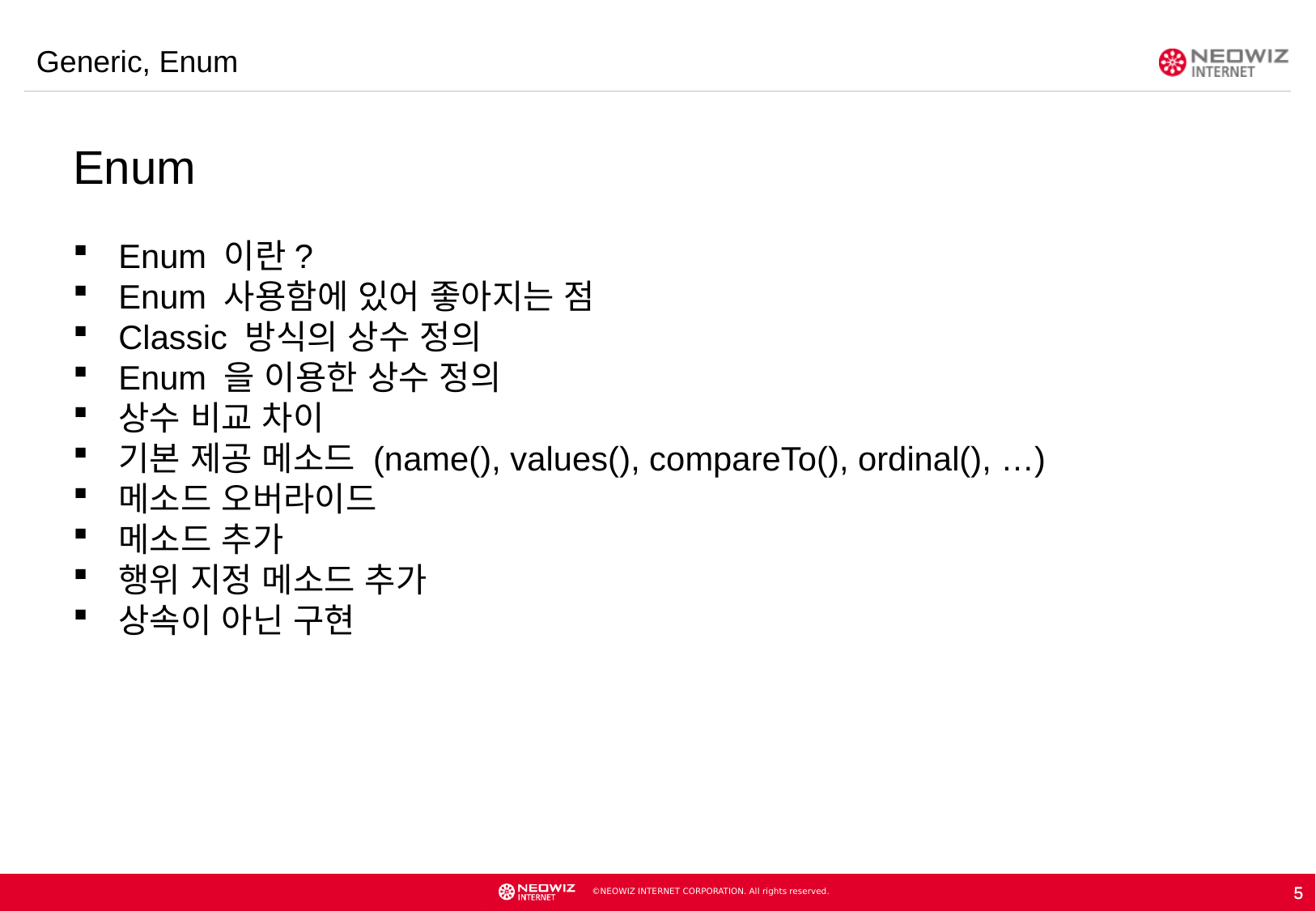

Generic, Enum

Enum

Enum 이란?
Enum 사용함에 있어 좋아지는 점
Classic 방식의 상수 정의
Enum 을 이용한 상수 정의
상수 비교 차이
기본 제공 메소드 (name(), values(), compareTo(), ordinal(), …)
메소드 오버라이드
메소드 추가
행위 지정 메소드 추가
상속이 아닌 구현

5
5
5